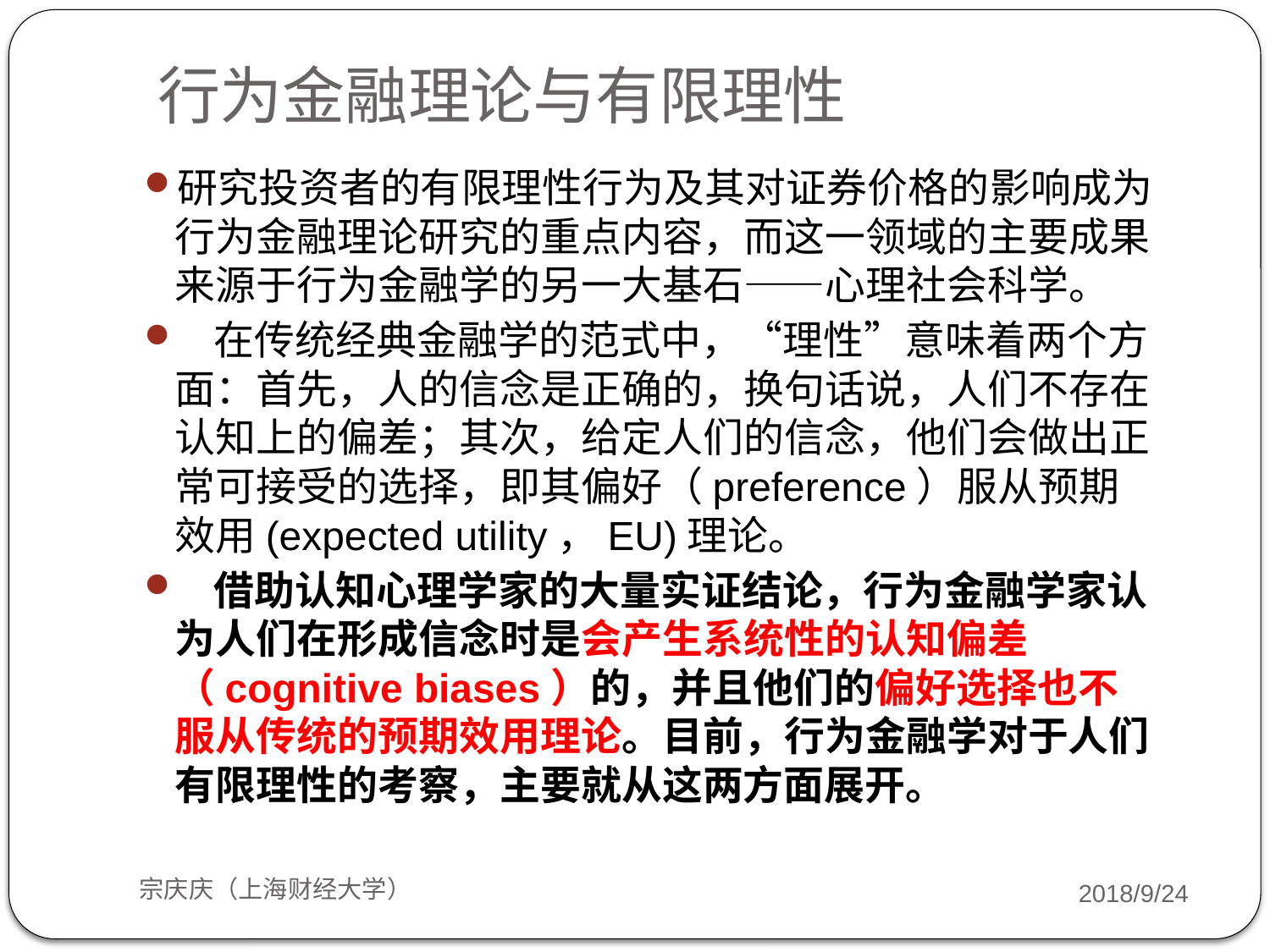

# 行为金融理论与有限理性
研究投资者的有限理性行为及其对证券价格的影响成为行为金融理论研究的重点内容，而这一领域的主要成果来源于行为金融学的另一大基石——心理社会科学。
   在传统经典金融学的范式中，“理性”意味着两个方面：首先，人的信念是正确的，换句话说，人们不存在认知上的偏差；其次，给定人们的信念，他们会做出正常可接受的选择，即其偏好（preference）服从预期效用(expected utility，EU)理论。
   借助认知心理学家的大量实证结论，行为金融学家认为人们在形成信念时是会产生系统性的认知偏差（cognitive biases）的，并且他们的偏好选择也不服从传统的预期效用理论。目前，行为金融学对于人们有限理性的考察，主要就从这两方面展开。
宗庆庆（上海财经大学）
2018/9/24